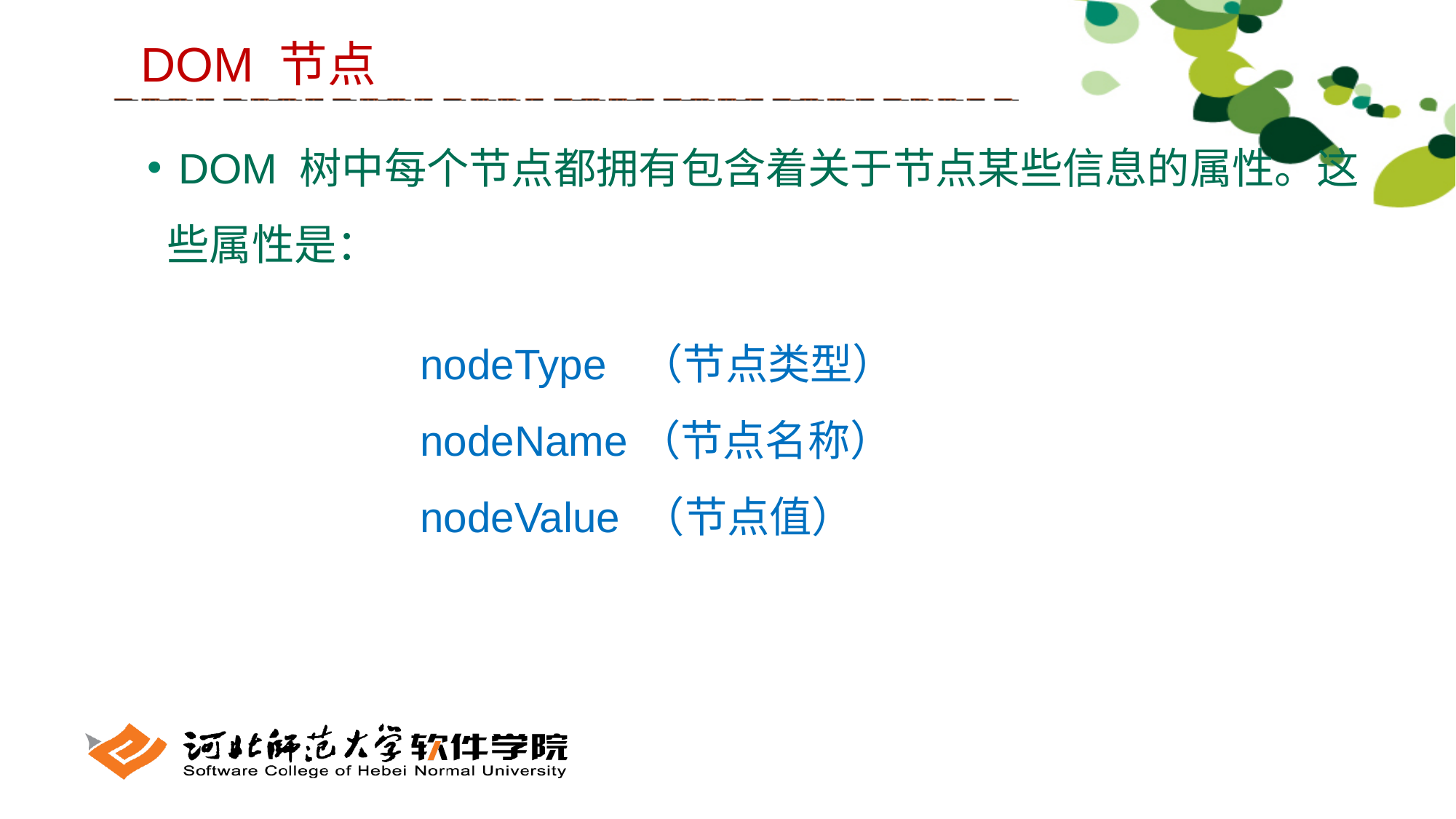

DOM 节点
 DOM 树中每个节点都拥有包含着关于节点某些信息的属性。这些属性是：

nodeType  （节点类型）
nodeName（节点名称）
nodeValue （节点值）